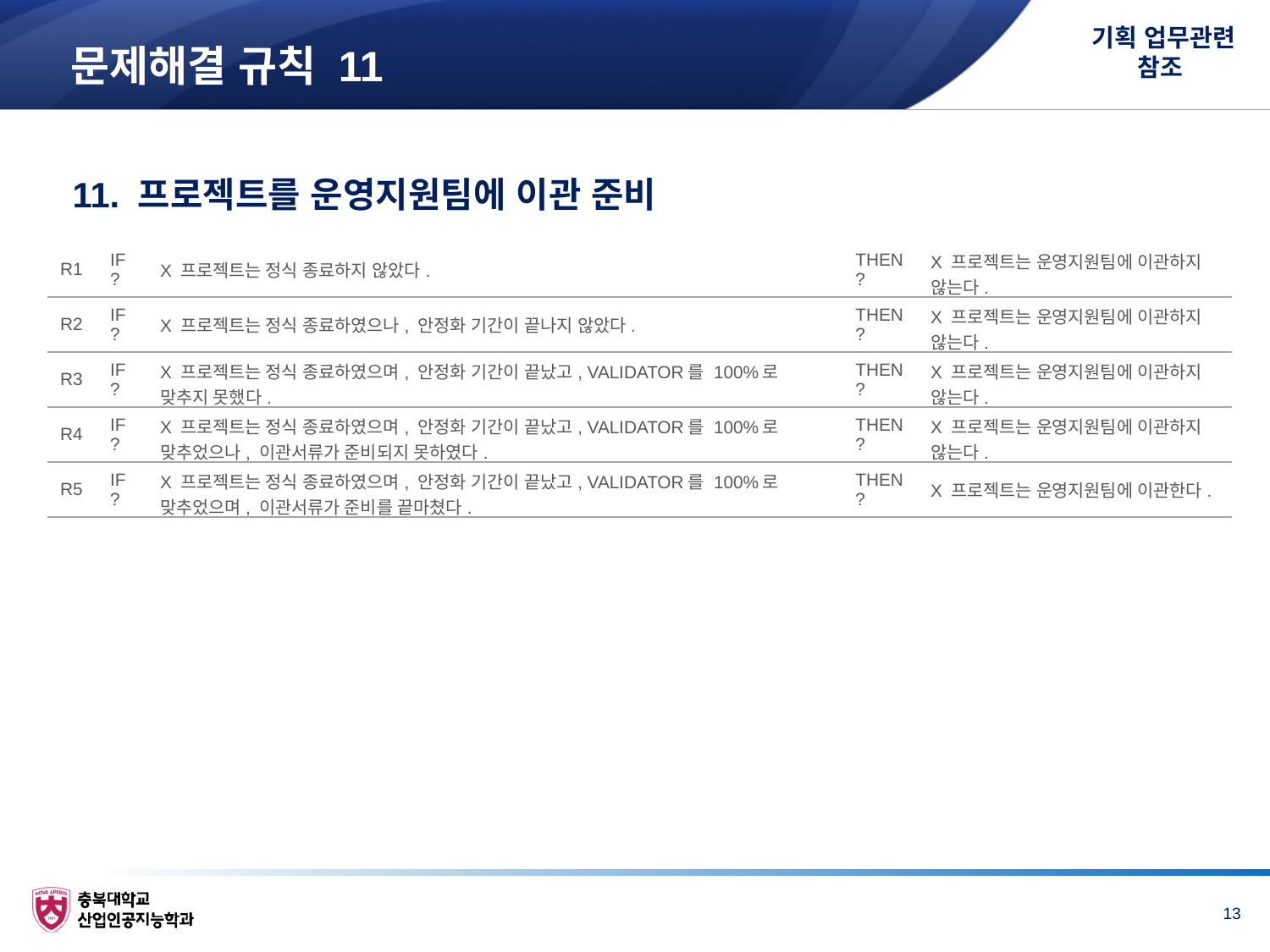

기획 업무관련 참조
# 문제해결 규칙 11
11. 프로젝트를 운영지원팀에 이관 준비
| R1 | IF? | X 프로젝트는 정식 종료하지 않았다. | THEN? | X 프로젝트는 운영지원팀에 이관하지 않는다. |
| --- | --- | --- | --- | --- |
| R2 | IF? | X 프로젝트는 정식 종료하였으나, 안정화 기간이 끝나지 않았다. | THEN? | X 프로젝트는 운영지원팀에 이관하지 않는다. |
| R3 | IF? | X 프로젝트는 정식 종료하였으며, 안정화 기간이 끝났고, VALIDATOR를 100%로 맞추지 못했다. | THEN? | X 프로젝트는 운영지원팀에 이관하지 않는다. |
| R4 | IF? | X 프로젝트는 정식 종료하였으며, 안정화 기간이 끝났고, VALIDATOR를 100%로 맞추었으나, 이관서류가 준비되지 못하였다. | THEN? | X 프로젝트는 운영지원팀에 이관하지 않는다. |
| R5 | IF? | X 프로젝트는 정식 종료하였으며, 안정화 기간이 끝났고, VALIDATOR를 100%로 맞추었으며, 이관서류가 준비를 끝마쳤다. | THEN? | X 프로젝트는 운영지원팀에 이관한다. |